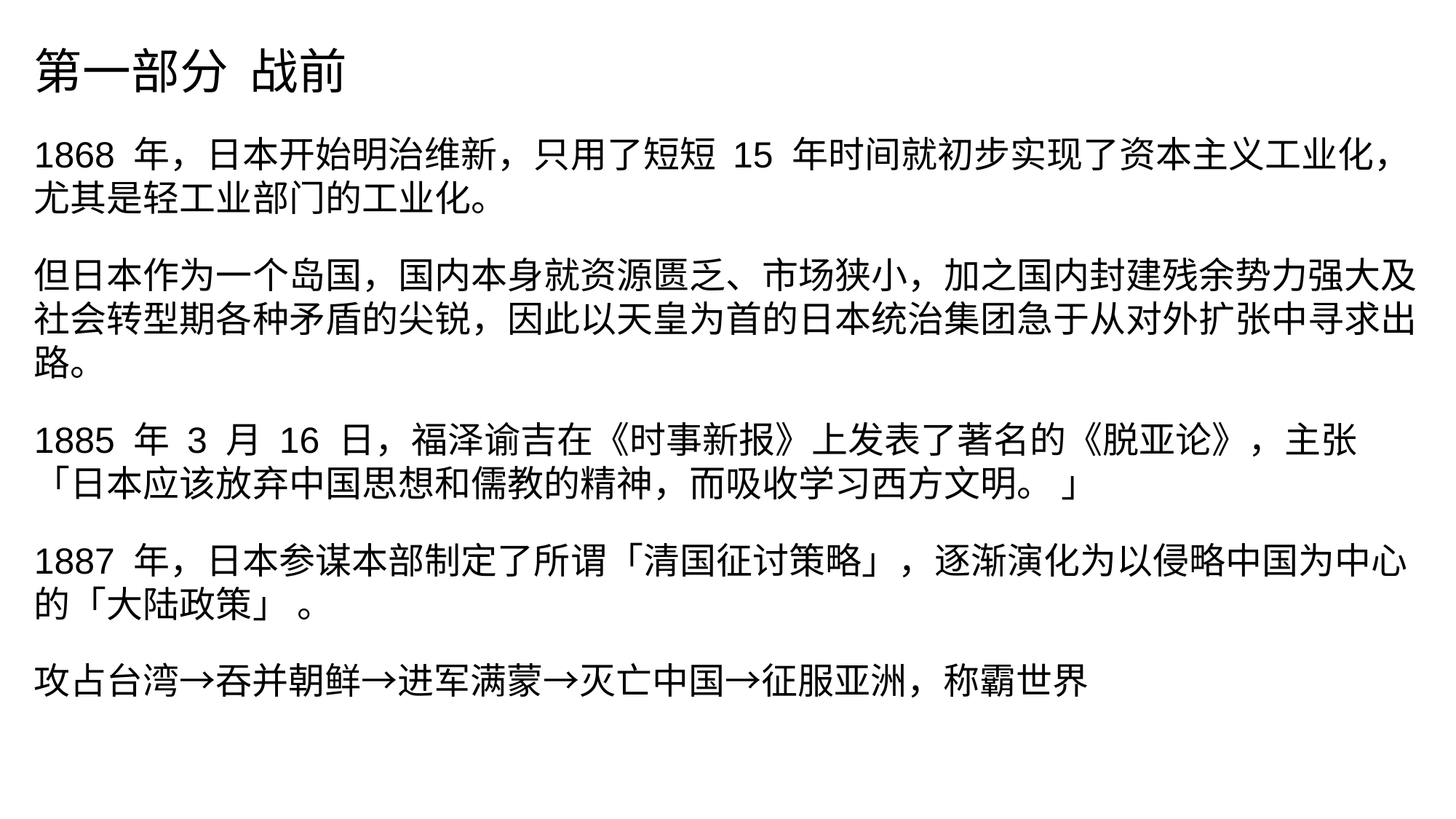

第一部分  战前
1868 年，日本开始明治维新，只用了短短 15 年时间就初步实现了资本主义工业化，尤其是轻工业部门的工业化。
但日本作为一个岛国，国内本身就资源匮乏、市场狭小，加之国内封建残余势力强大及社会转型期各种矛盾的尖锐，因此以天皇为首的日本统治集团急于从对外扩张中寻求出路。
1885 年 3 月 16 日，福泽谕吉在《时事新报》上发表了著名的《脱亚论》，主张「日本应该放弃中国思想和儒教的精神，而吸收学习西方文明。 」
1887 年，日本参谋本部制定了所谓「清国征讨策略」，逐渐演化为以侵略中国为中心的「大陆政策」 。
攻占台湾→吞并朝鲜→进军满蒙→灭亡中国→征服亚洲，称霸世界